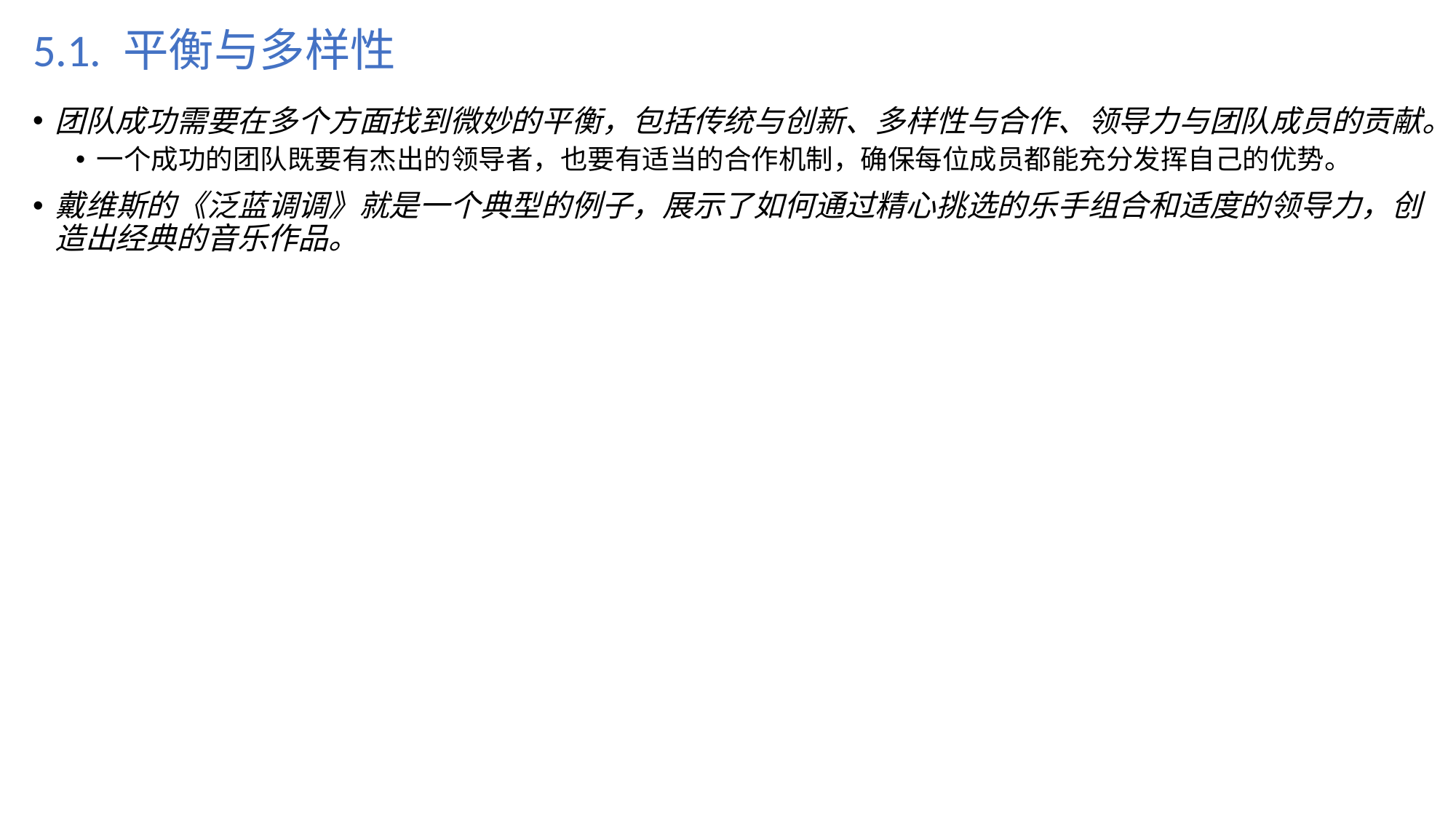

# 5.1. 平衡与多样性
团队成功需要在多个方面找到微妙的平衡，包括传统与创新、多样性与合作、领导力与团队成员的贡献。
一个成功的团队既要有杰出的领导者，也要有适当的合作机制，确保每位成员都能充分发挥自己的优势。
戴维斯的《泛蓝调调》就是一个典型的例子，展示了如何通过精心挑选的乐手组合和适度的领导力，创造出经典的音乐作品。